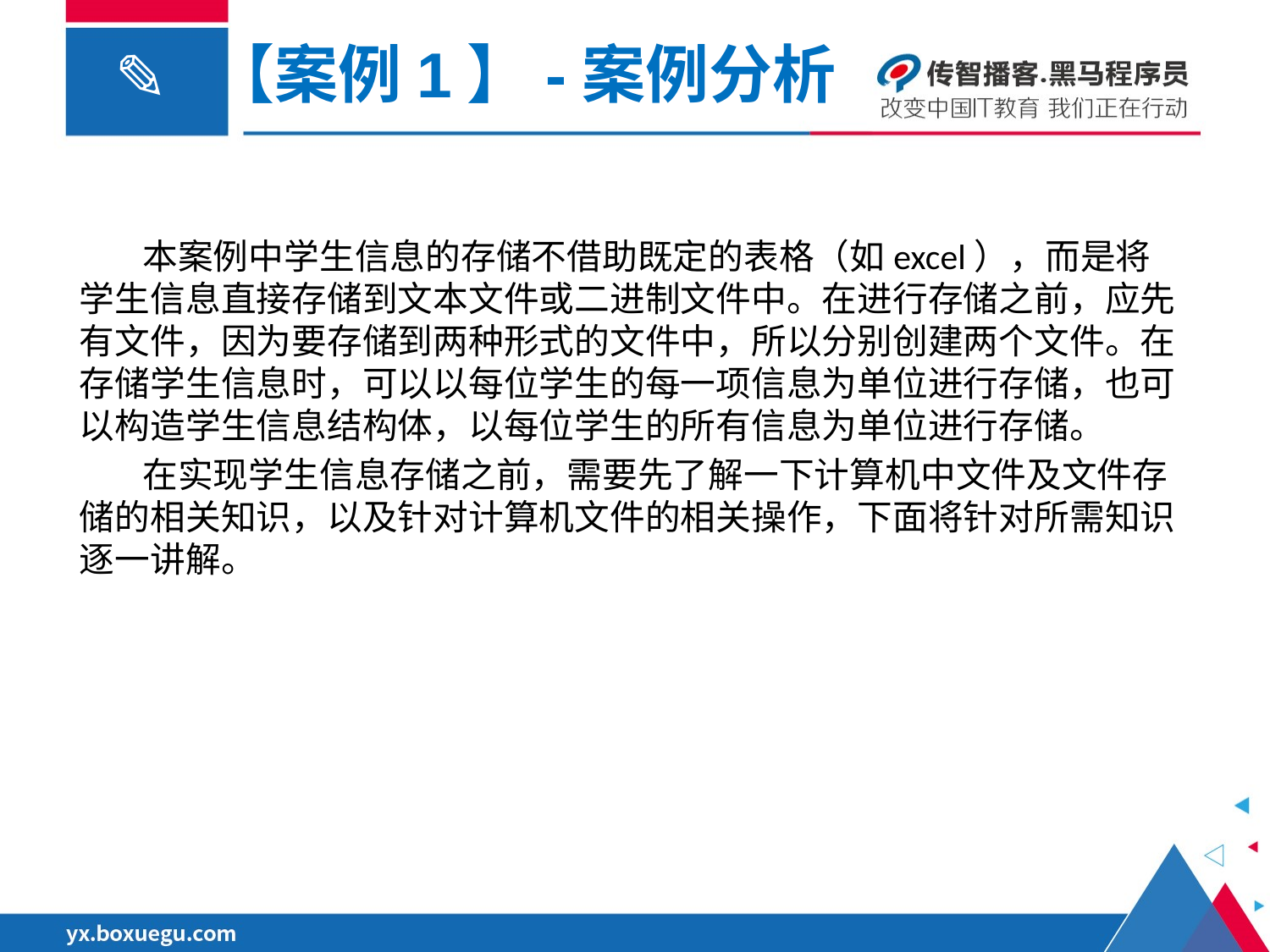

【案例1】-案例分析
       本案例中学生信息的存储不借助既定的表格（如excel），而是将学生信息直接存储到文本文件或二进制文件中。在进行存储之前，应先有文件，因为要存储到两种形式的文件中，所以分别创建两个文件。在存储学生信息时，可以以每位学生的每一项信息为单位进行存储，也可以构造学生信息结构体，以每位学生的所有信息为单位进行存储。
       在实现学生信息存储之前，需要先了解一下计算机中文件及文件存储的相关知识，以及针对计算机文件的相关操作，下面将针对所需知识逐一讲解。